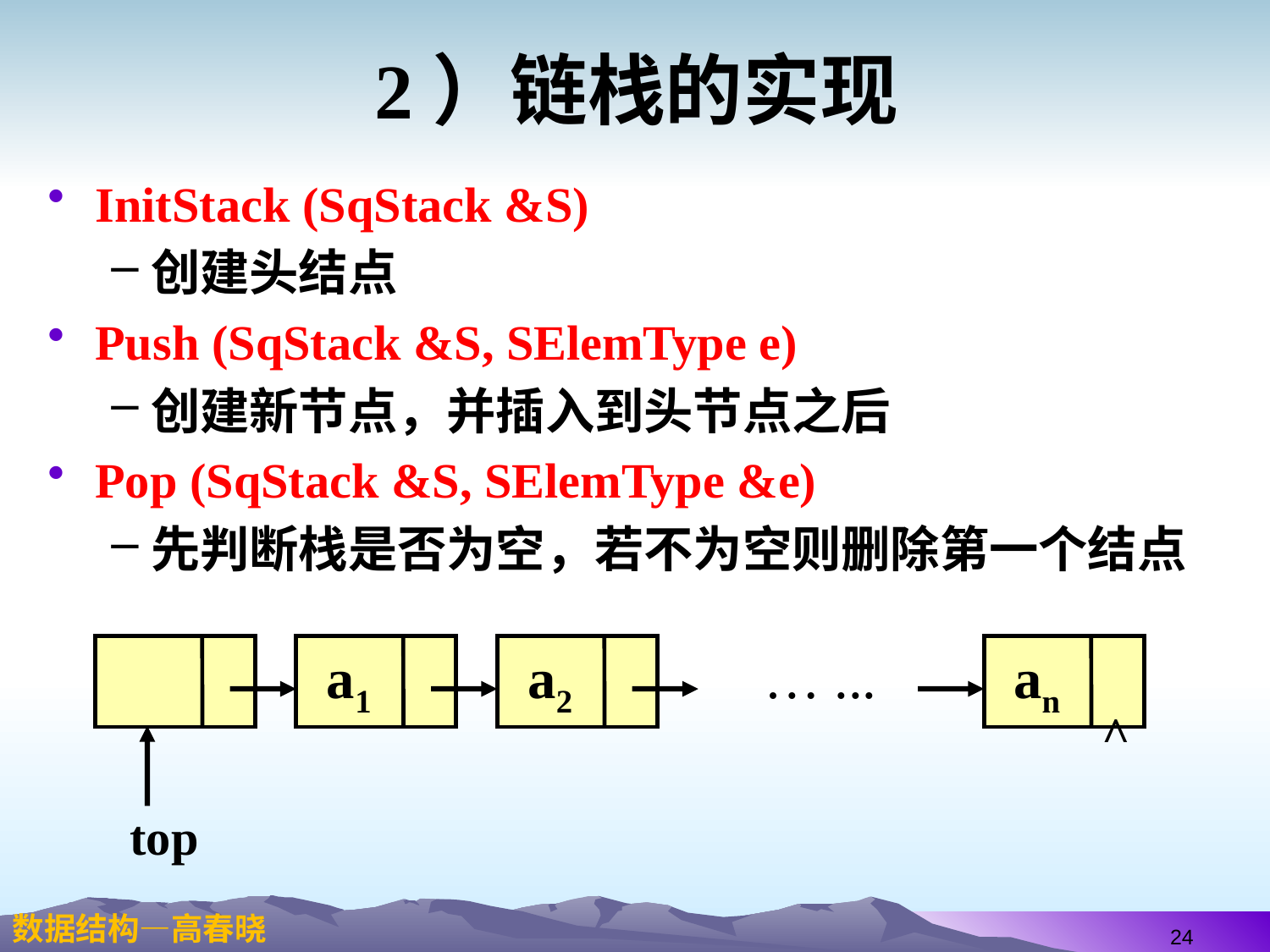

# 2）链栈的实现
InitStack (SqStack &S)
创建头结点
Push (SqStack &S, SElemType e)
创建新节点，并插入到头节点之后
Pop (SqStack &S, SElemType &e)
先判断栈是否为空，若不为空则删除第一个结点

a1

a2
… ...

an
^

top
24